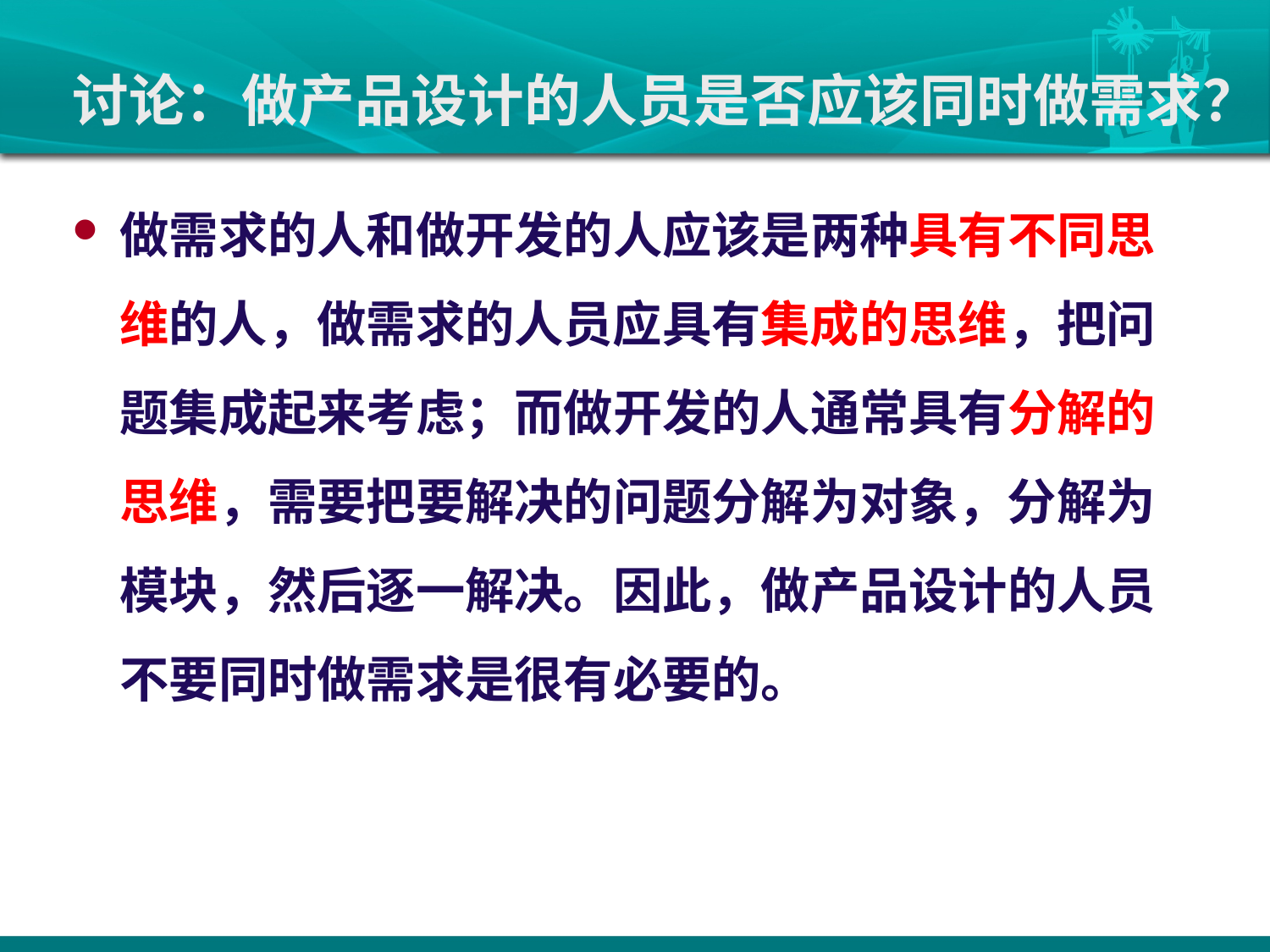

# 讨论：做产品设计的人员是否应该同时做需求？
做需求的人和做开发的人应该是两种具有不同思维的人，做需求的人员应具有集成的思维，把问题集成起来考虑；而做开发的人通常具有分解的思维，需要把要解决的问题分解为对象，分解为模块，然后逐一解决。因此，做产品设计的人员不要同时做需求是很有必要的。